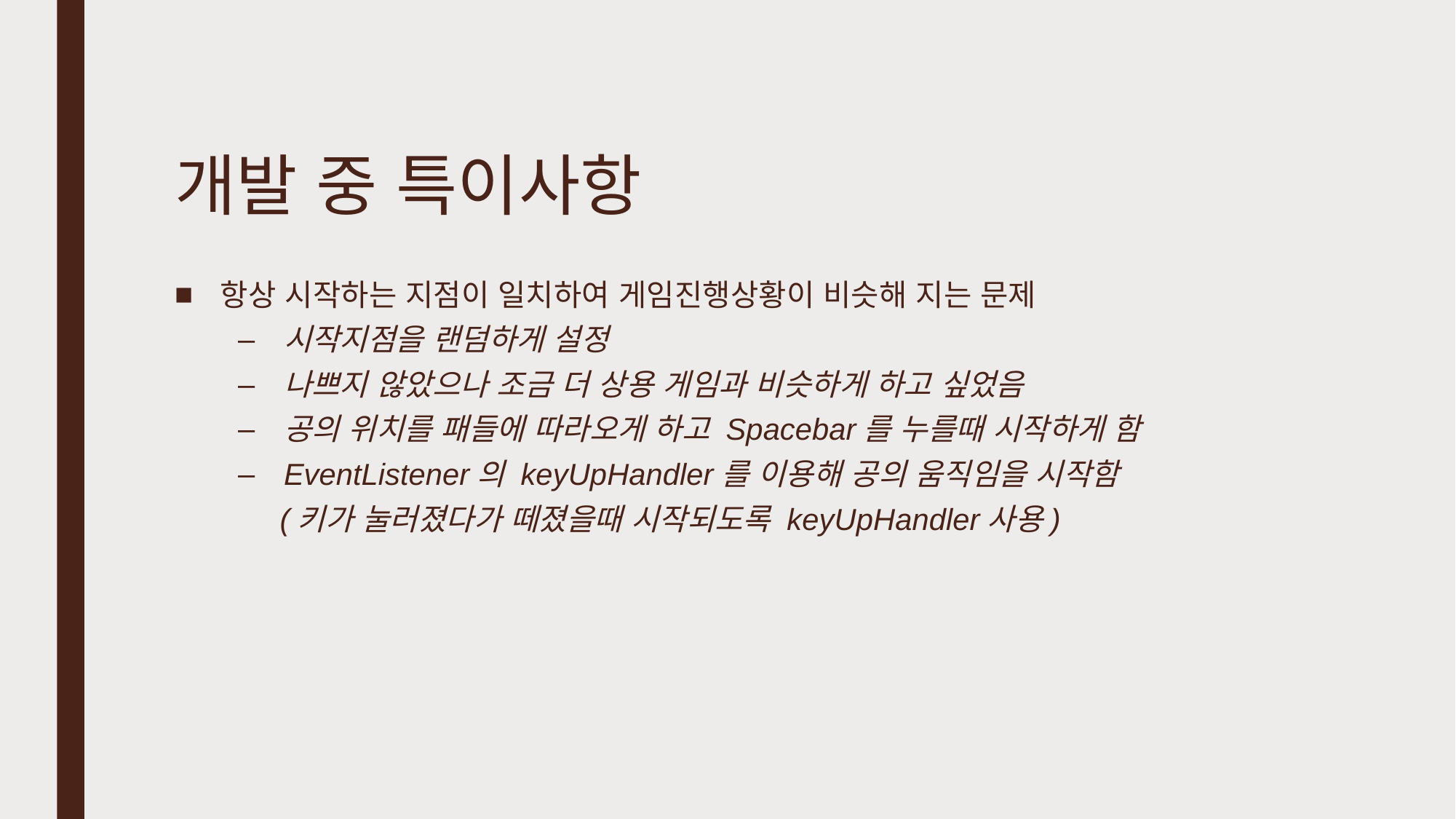

# 개발 중 특이사항
항상 시작하는 지점이 일치하여 게임진행상황이 비슷해 지는 문제
시작지점을 랜덤하게 설정
나쁘지 않았으나 조금 더 상용 게임과 비슷하게 하고 싶었음
공의 위치를 패들에 따라오게 하고 Spacebar를 누를때 시작하게 함
EventListener의 keyUpHandler를 이용해 공의 움직임을 시작함
     (키가 눌러졌다가 떼졌을때 시작되도록 keyUpHandler사용)